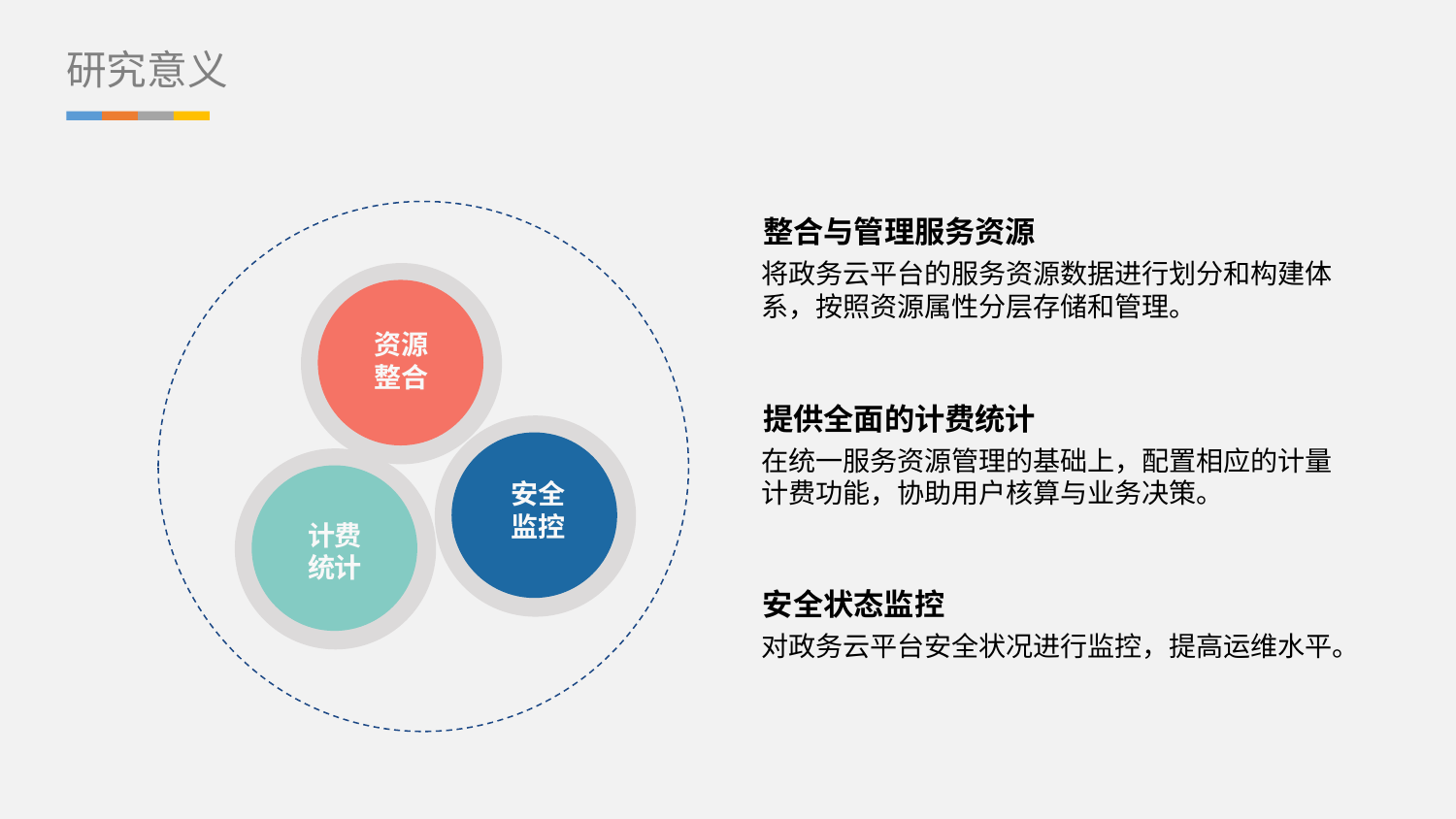

研究意义

整合与管理服务资源
将政务云平台的服务资源数据进行划分和构建体系，按照资源属性分层存储和管理。

资源整合
提供全面的计费统计

在统一服务资源管理的基础上，配置相应的计量计费功能，协助用户核算与业务决策。

安全监控
计费
统计
安全状态监控
对政务云平台安全状况进行监控，提高运维水平。